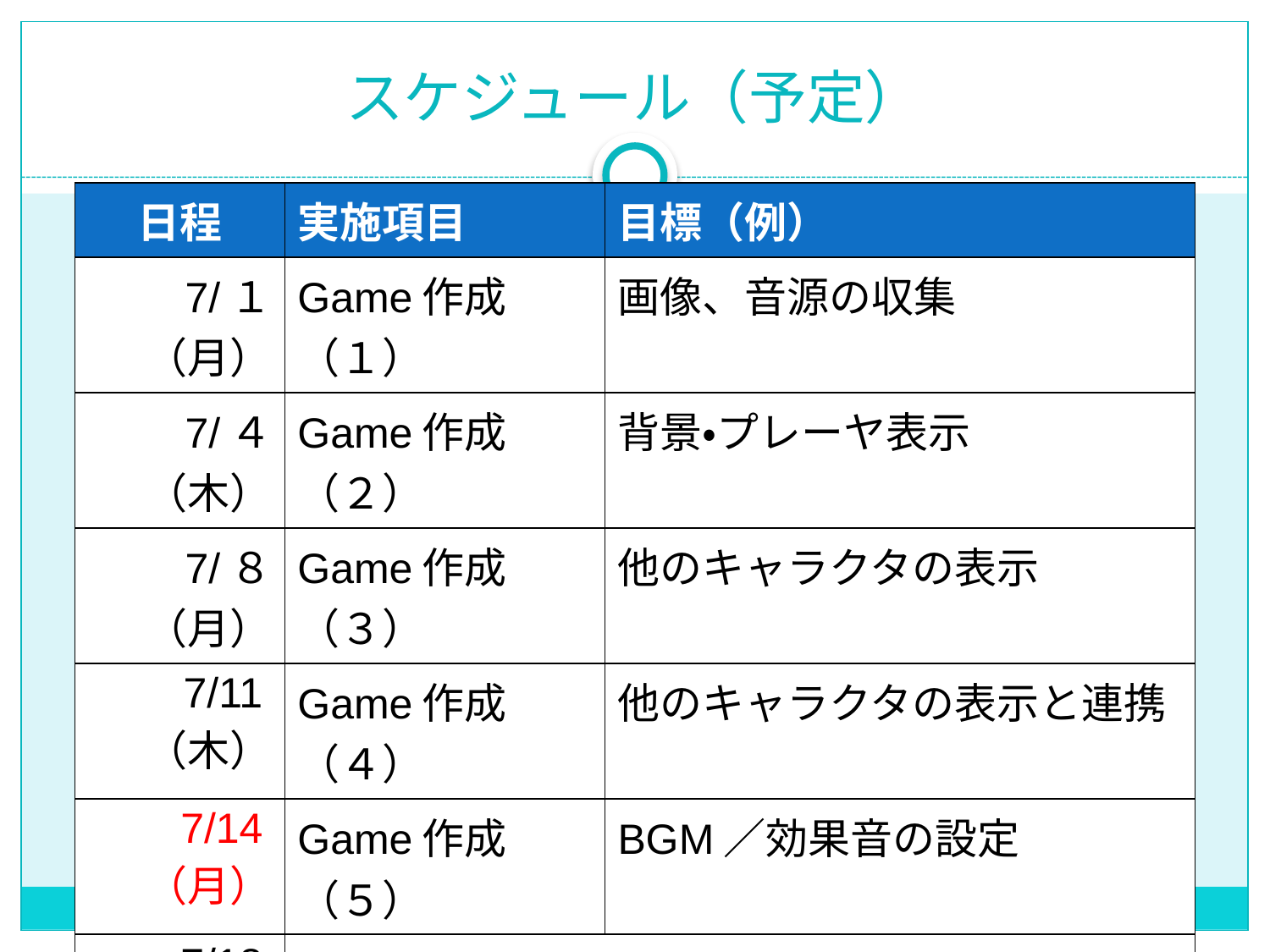

# スケジュール（予定）
| 日程 | 実施項目 | 目標（例） |
| --- | --- | --- |
| 7/１（月） | Game作成（１） | 画像、音源の収集 |
| 7/４（木） | Game作成（２） | 背景・プレーヤ表示 |
| 7/８（月） | Game作成（３） | 他のキャラクタの表示 |
| 7/11（木） | Game作成（４） | 他のキャラクタの表示と連携 |
| 7/14（月） | Game作成（５） | BGM／効果音の設定 |
| 7/18（木） | B4ポスター発表（見学） |  |
| 7/22（月） | Game作成（５） | Game完成 |
| 7/25（木） | Game作成（６） /レポート作成日 | レポート作成 |
| ・・・ |  |  |
| 8/6（水） | １３：００　レポート提出締め切り |  |